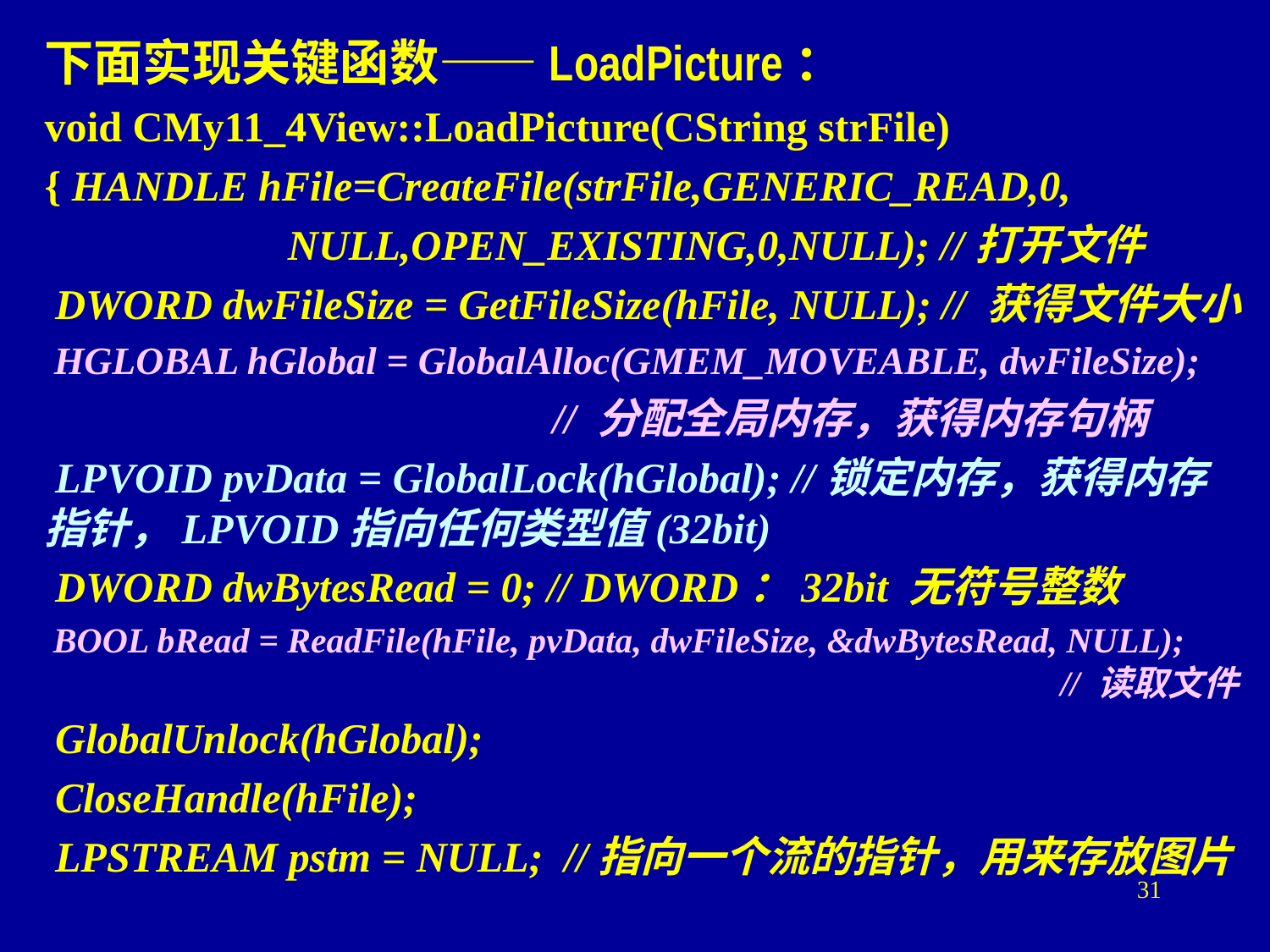

下面实现关键函数——LoadPicture：
void CMy11_4View::LoadPicture(CString strFile)
{ HANDLE hFile=CreateFile(strFile,GENERIC_READ,0,
                       NULL,OPEN_EXISTING,0,NULL); //打开文件
 DWORD dwFileSize = GetFileSize(hFile, NULL); // 获得文件大小
 HGLOBAL hGlobal = GlobalAlloc(GMEM_MOVEABLE, dwFileSize);
				// 分配全局内存，获得内存句柄
 LPVOID pvData = GlobalLock(hGlobal); //锁定内存，获得内存指针，LPVOID指向任何类型值(32bit)
 DWORD dwBytesRead = 0; // DWORD：32bit 无符号整数
 BOOL bRead = ReadFile(hFile, pvData, dwFileSize, &dwBytesRead, NULL); 								// 读取文件
 GlobalUnlock(hGlobal);
 CloseHandle(hFile);
 LPSTREAM pstm = NULL;  //指向一个流的指针，用来存放图片
31